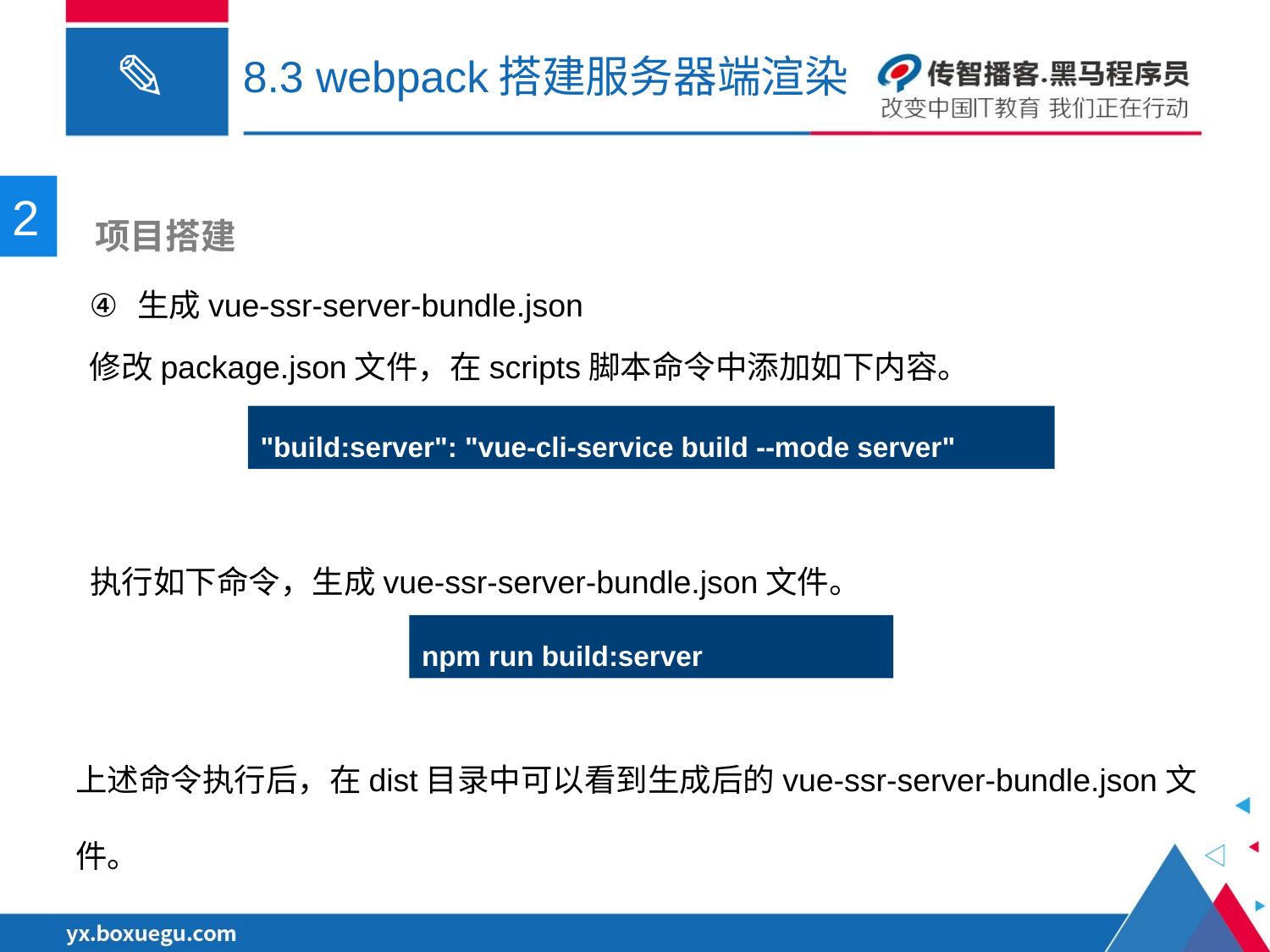

# 8.3 webpack搭建服务器端渲染

2
  项目搭建
生成vue-ssr-server-bundle.json
修改package.json文件，在scripts脚本命令中添加如下内容。
"build:server": "vue-cli-service build --mode server"
执行如下命令，生成vue-ssr-server-bundle.json文件。
npm run build:server
上述命令执行后，在dist目录中可以看到生成后的vue-ssr-server-bundle.json文件。